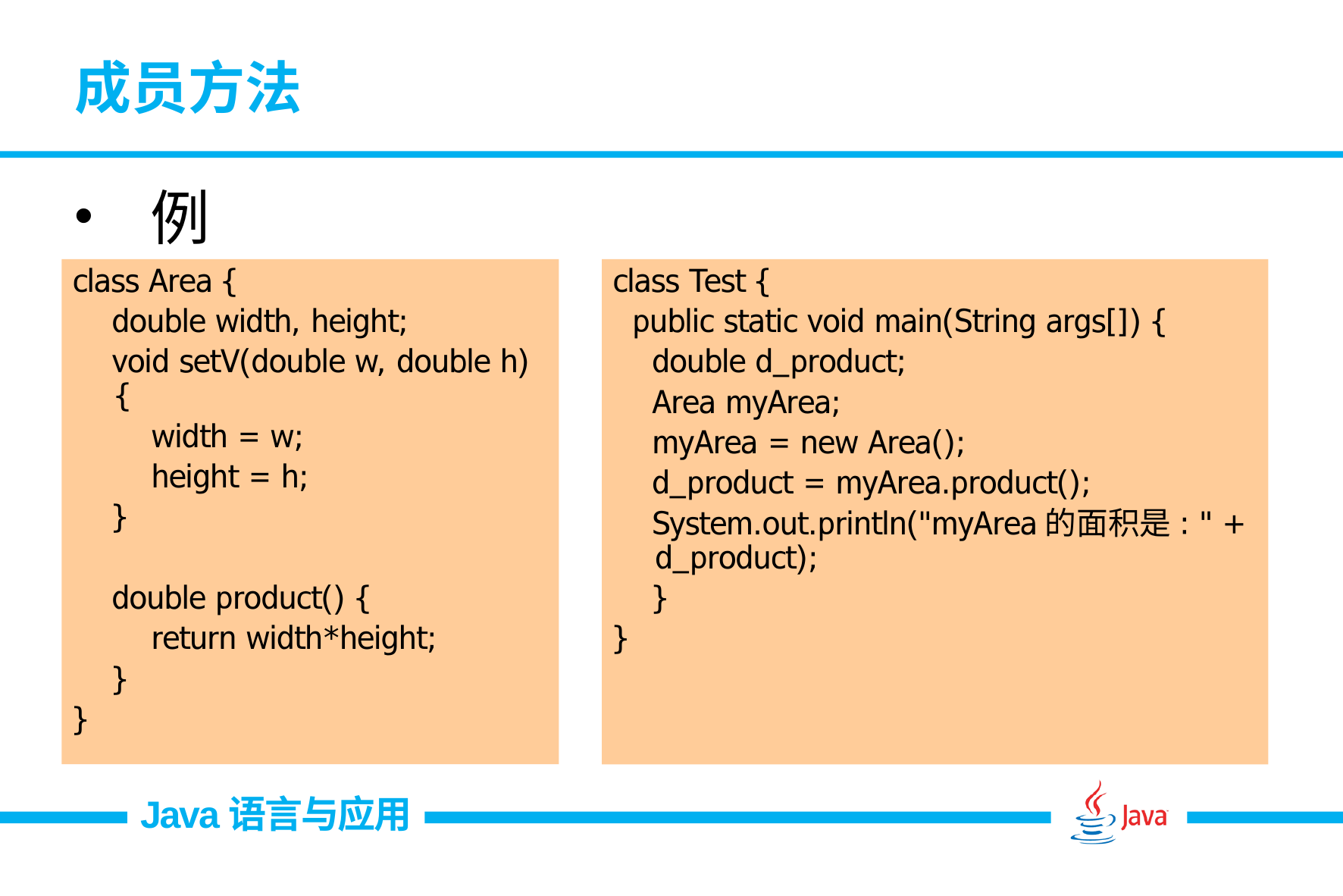

40
# 成员方法
例
class Test {
  public static void main(String args[]) {
    double d_product;
    Area myArea;
    myArea = new Area();
    d_product = myArea.product();
    System.out.println("myArea的面积是: " + d_product);
    }
}
class Area {
    double width, height;
    void setV(double w, double h) {
        width = w;
        height = h;
    }

    double product() {
        return width*height;
    }
}